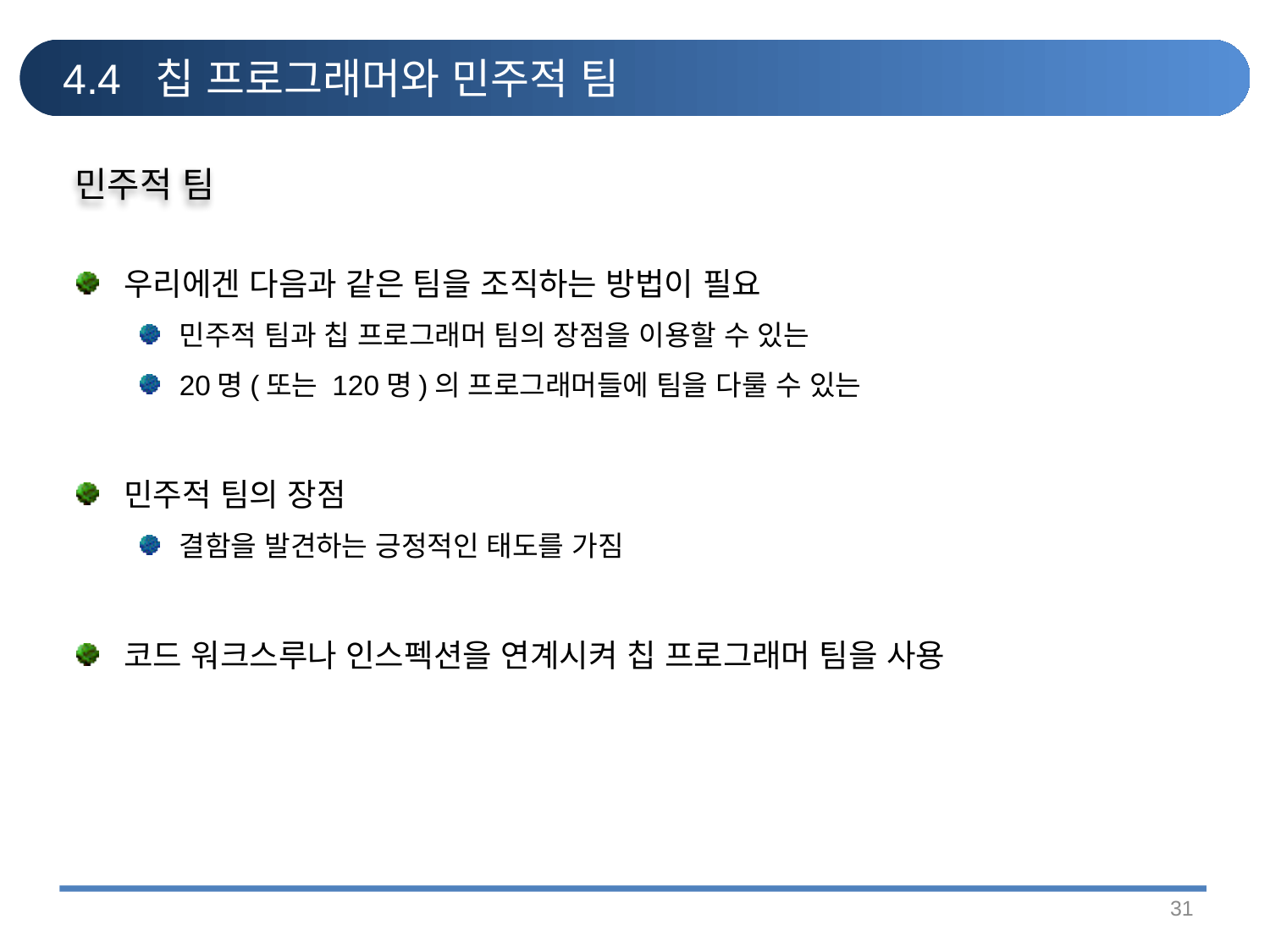

# 4.4  칩 프로그래머와 민주적 팀
민주적 팀
우리에겐 다음과 같은 팀을 조직하는 방법이 필요
민주적 팀과 칩 프로그래머 팀의 장점을 이용할 수 있는
20명(또는 120명)의 프로그래머들에 팀을 다룰 수 있는

민주적 팀의 장점
결함을 발견하는 긍정적인 태도를 가짐

코드 워크스루나 인스펙션을 연계시켜 칩 프로그래머 팀을 사용

31